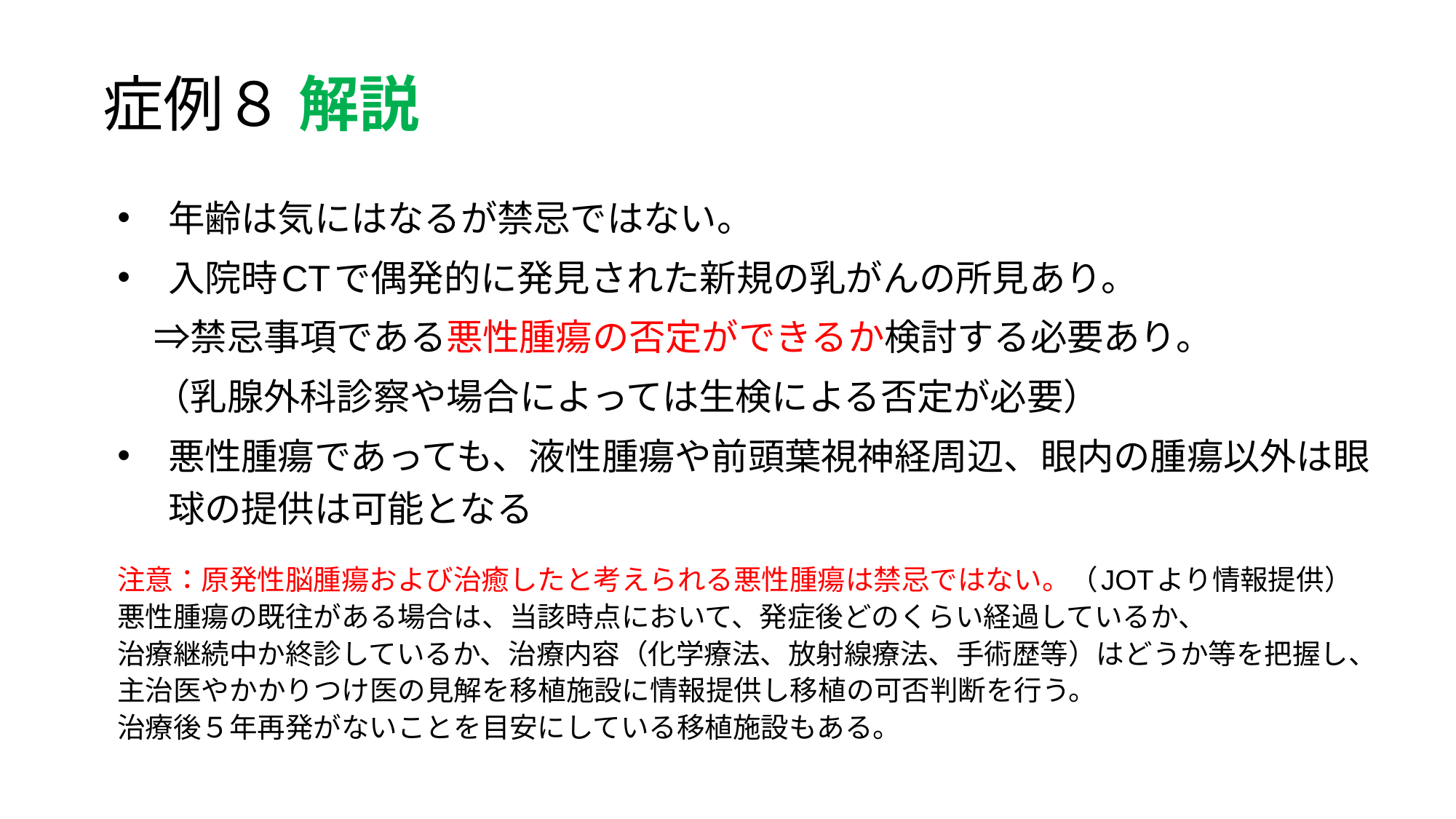

# 症例８ 解説
年齢は気にはなるが禁忌ではない。
入院時CTで偶発的に発見された新規の乳がんの所見あり。
　⇒禁忌事項である悪性腫瘍の否定ができるか検討する必要あり。
　（乳腺外科診察や場合によっては生検による否定が必要）
悪性腫瘍であっても、液性腫瘍や前頭葉視神経周辺、眼内の腫瘍以外は眼球の提供は可能となる

注意：原発性脳腫瘍および治癒したと考えられる悪性腫瘍は禁忌ではない。（JOTより情報提供）
悪性腫瘍の既往がある場合は、当該時点において、発症後どのくらい経過しているか、
治療継続中か終診しているか、治療内容（化学療法、放射線療法、手術歴等）はどうか等を把握し、
主治医やかかりつけ医の見解を移植施設に情報提供し移植の可否判断を行う。
治療後５年再発がないことを目安にしている移植施設もある。